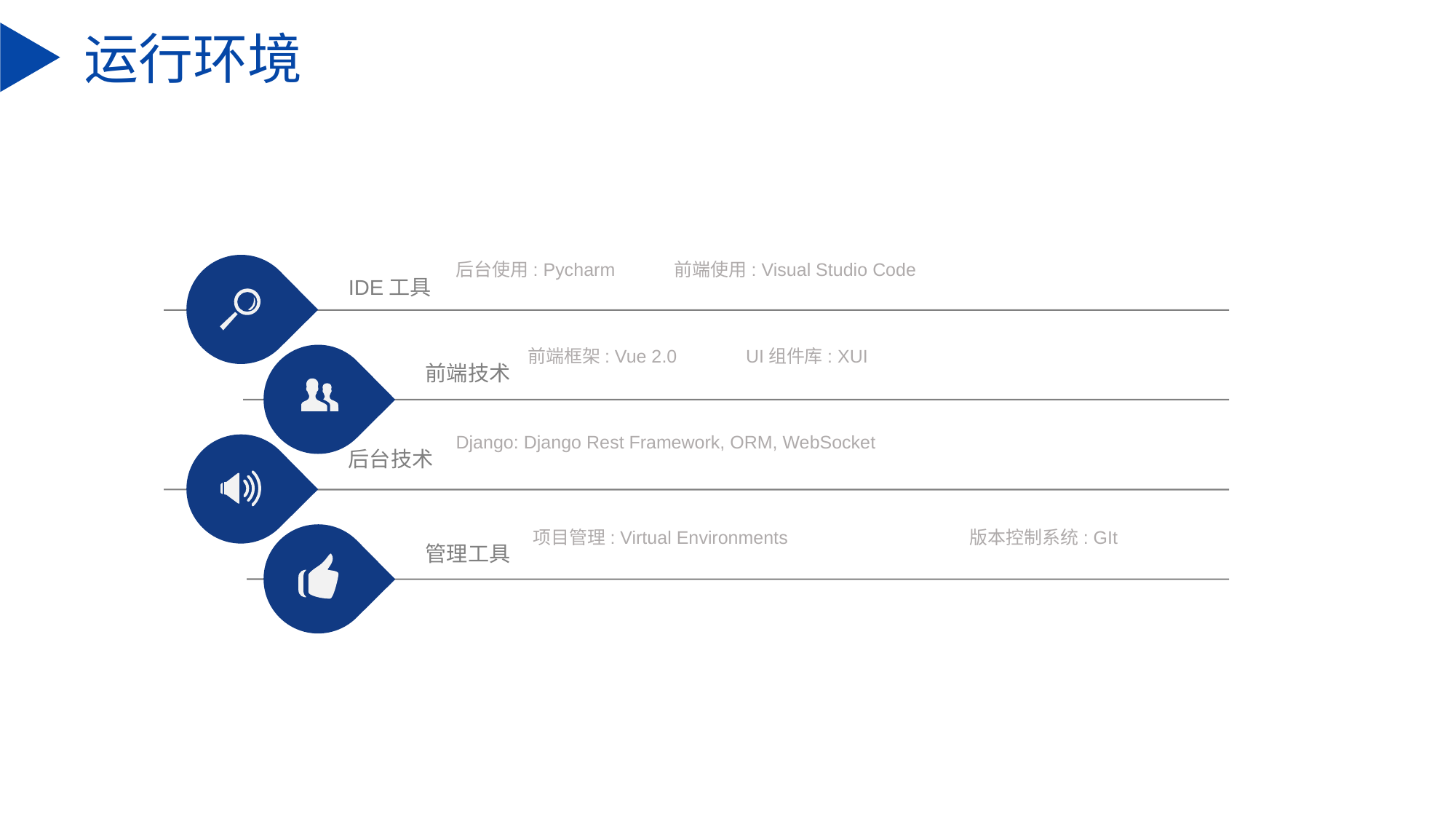

运行环境

后台使用: Pycharm	前端使用: Visual Studio Code

IDE工具

前端框架: Vue 2.0	UI组件库: XUI

前端技术

Django: Django Rest Framework, ORM, WebSocket

后台技术

项目管理: Virtual Environments		版本控制系统: GIt

管理工具